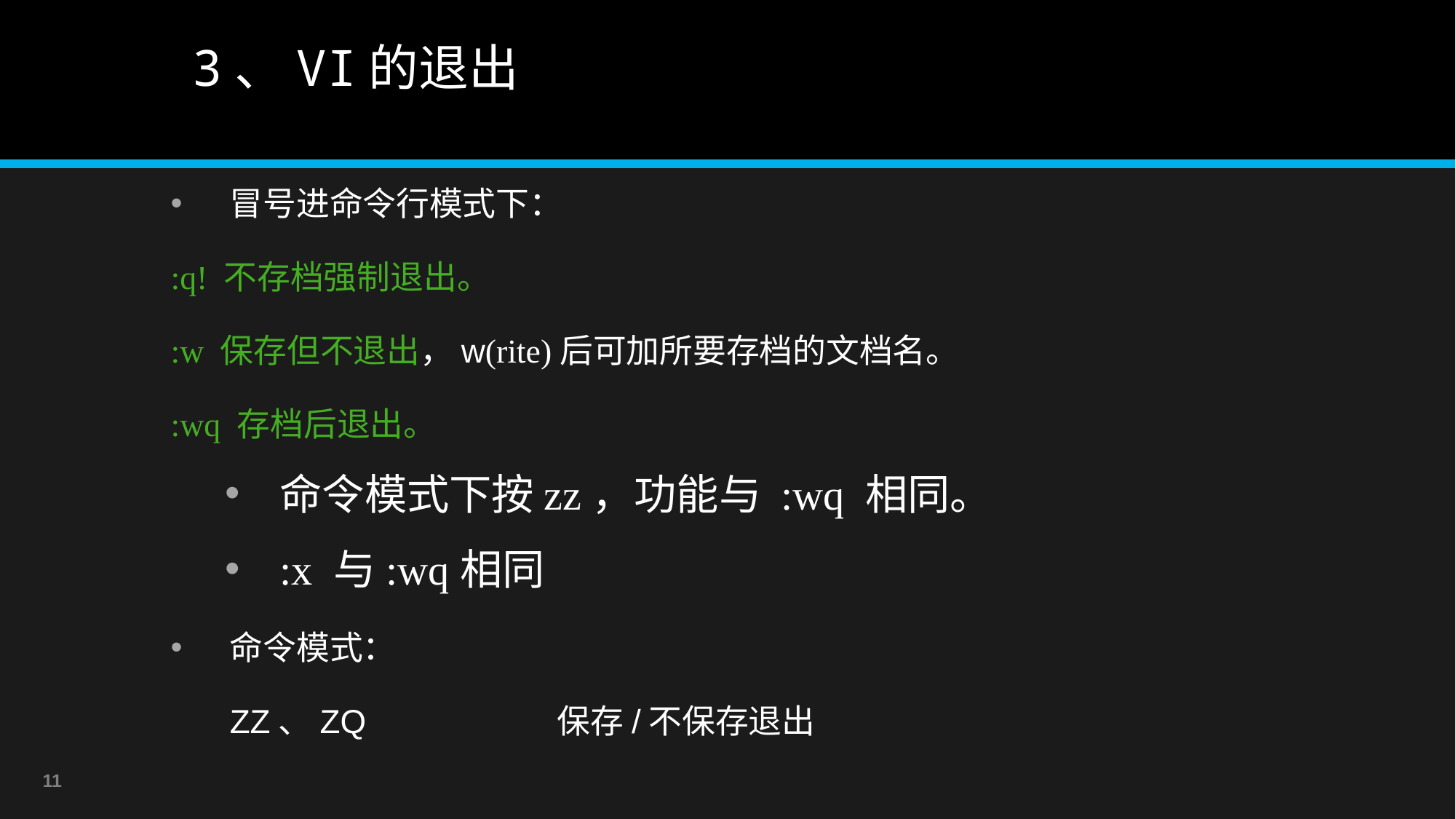

# 3、VI的退出
冒号进命令行模式下：
:q! 不存档强制退出。
:w 保存但不退出，w(rite)后可加所要存档的文档名。
:wq 存档后退出。
命令模式下按zz，功能与 :wq 相同。
:x 与:wq相同
命令模式：
	ZZ、ZQ		保存/不保存退出
11